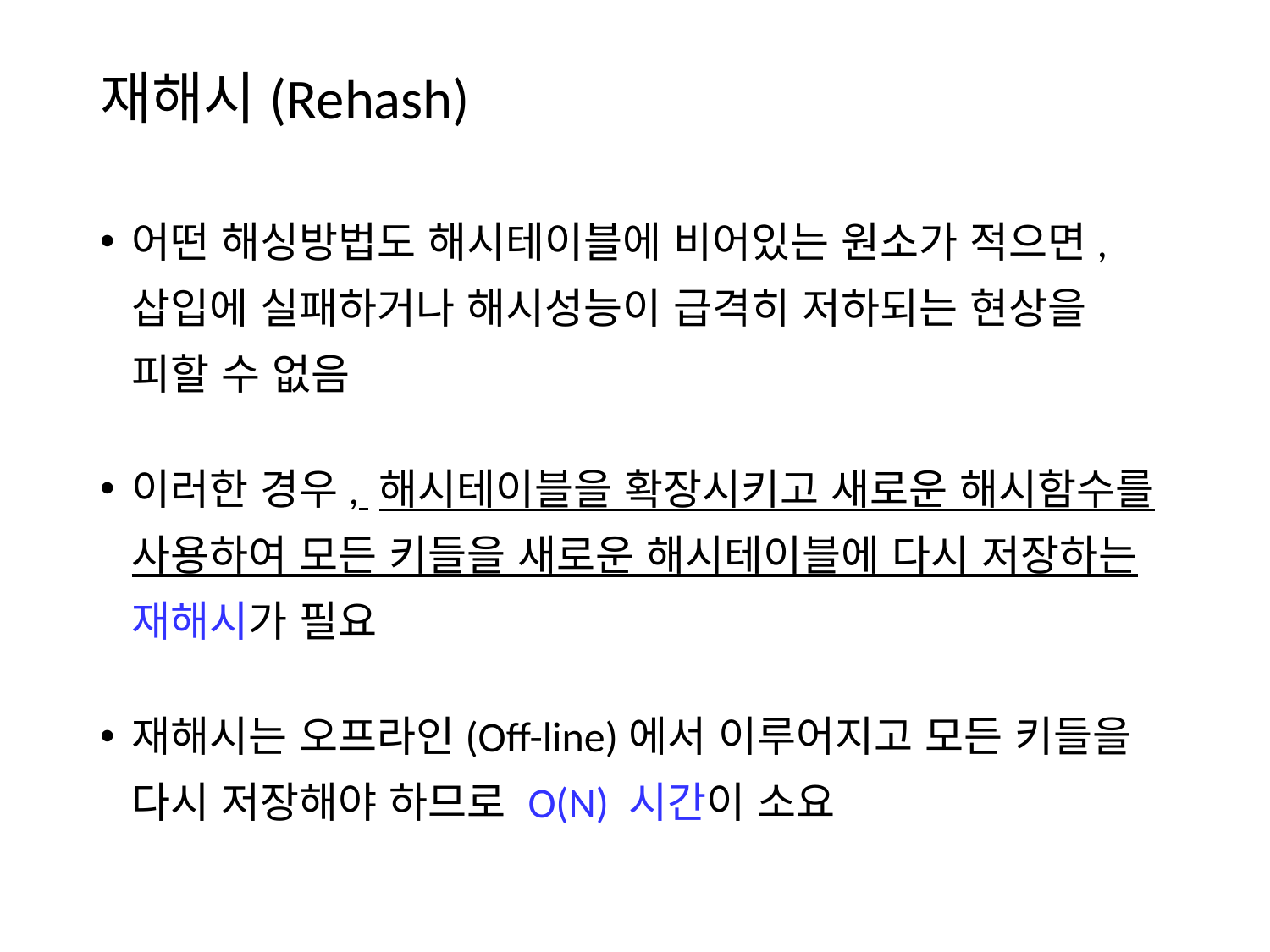

# 재해시(Rehash)
어떤 해싱방법도 해시테이블에 비어있는 원소가 적으면, 삽입에 실패하거나 해시성능이 급격히 저하되는 현상을 피할 수 없음
이러한 경우, 해시테이블을 확장시키고 새로운 해시함수를 사용하여 모든 키들을 새로운 해시테이블에 다시 저장하는 재해시가 필요
재해시는 오프라인(Off-line)에서 이루어지고 모든 키들을 다시 저장해야 하므로 O(N) 시간이 소요